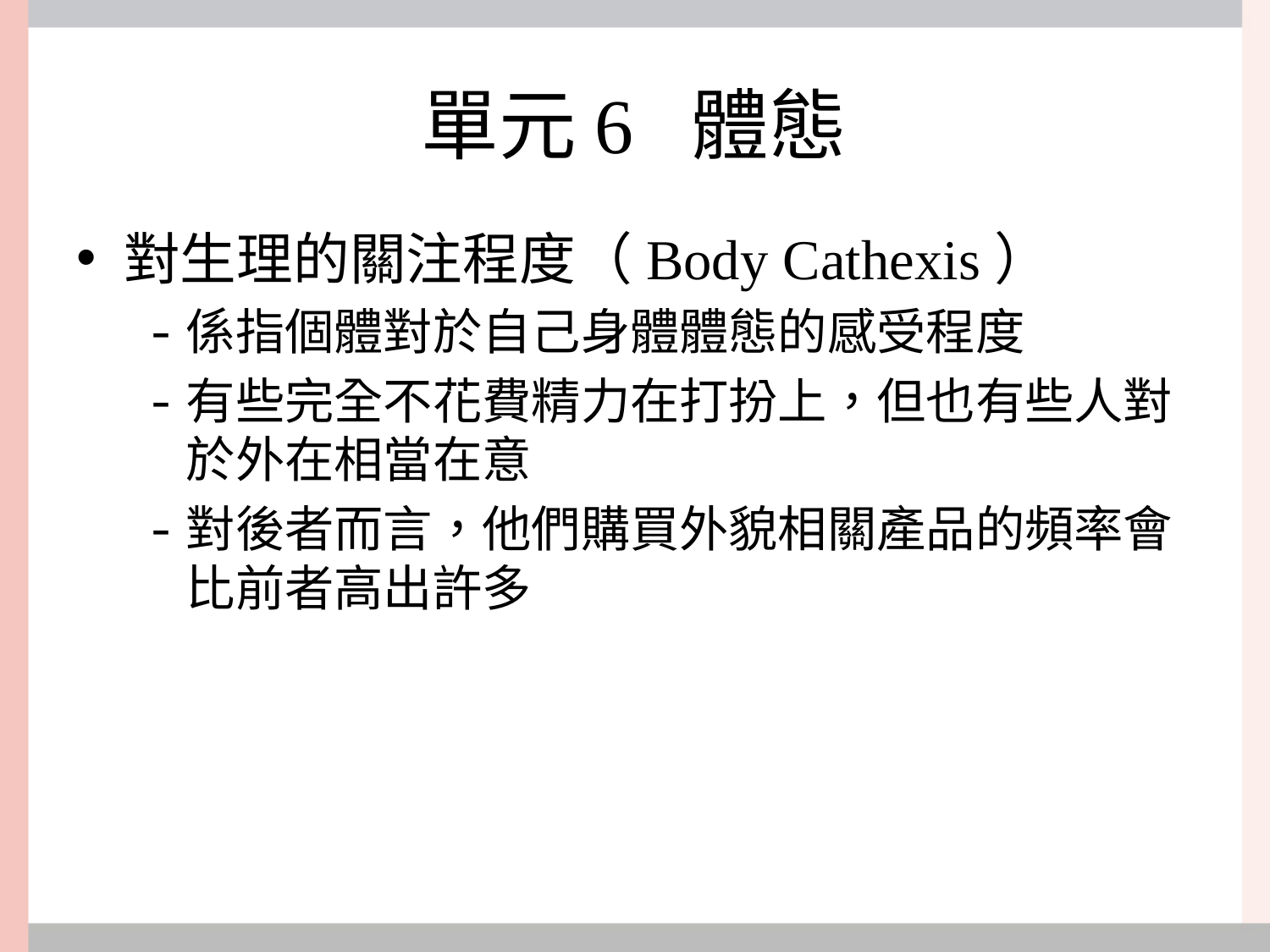

# 單元6  體態
對生理的關注程度（Body Cathexis）
係指個體對於自己身體體態的感受程度
有些完全不花費精力在打扮上，但也有些人對於外在相當在意
對後者而言，他們購買外貌相關產品的頻率會比前者高出許多